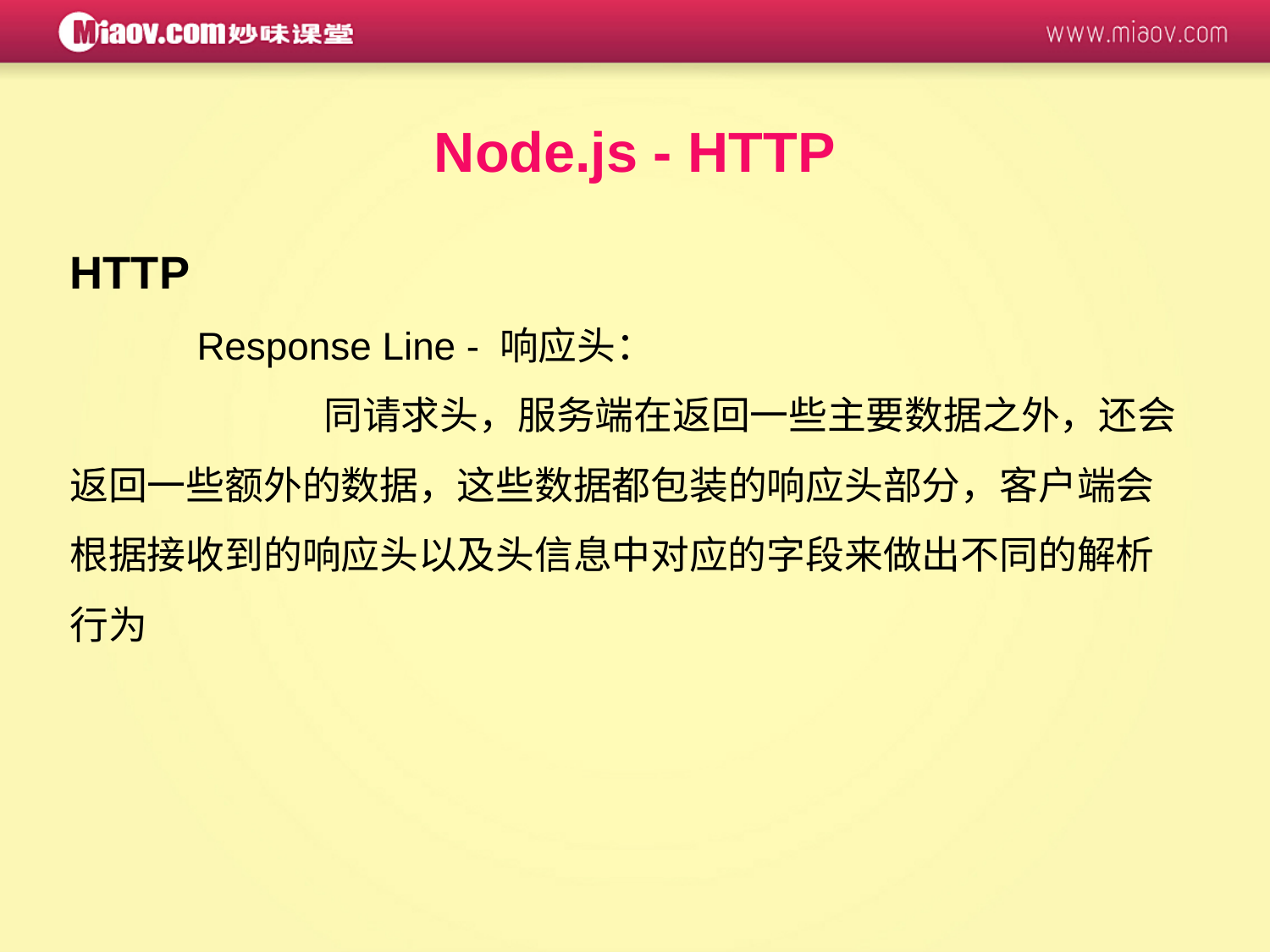

Node.js - HTTP
HTTP
	Response Line - 响应头：
		同请求头，服务端在返回一些主要数据之外，还会返回一些额外的数据，这些数据都包装的响应头部分，客户端会根据接收到的响应头以及头信息中对应的字段来做出不同的解析行为